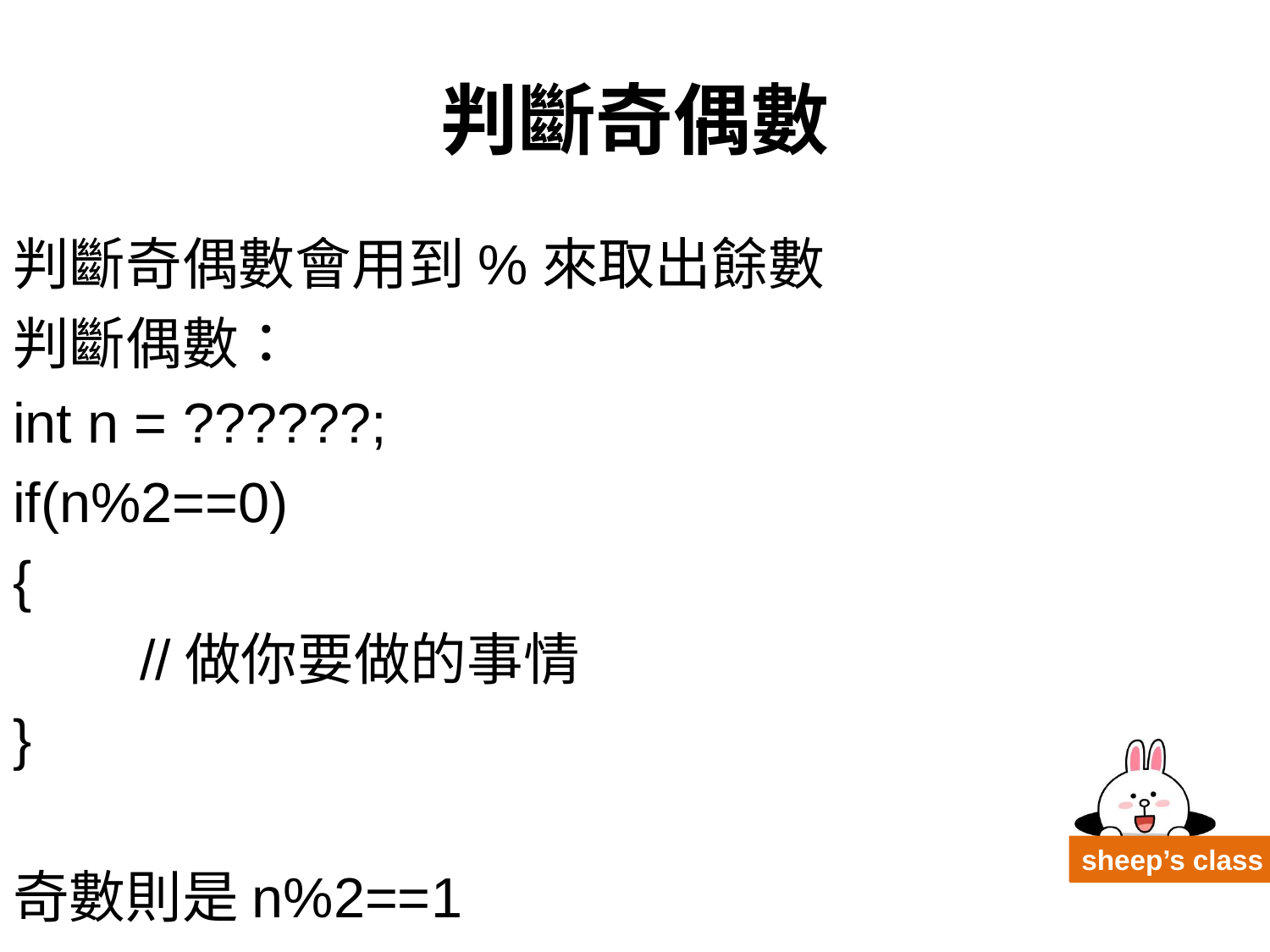

# 判斷奇偶數
判斷奇偶數會用到%來取出餘數
判斷偶數：
int n = ??????;
if(n%2==0)
{
	//做你要做的事情
}

奇數則是n%2==1